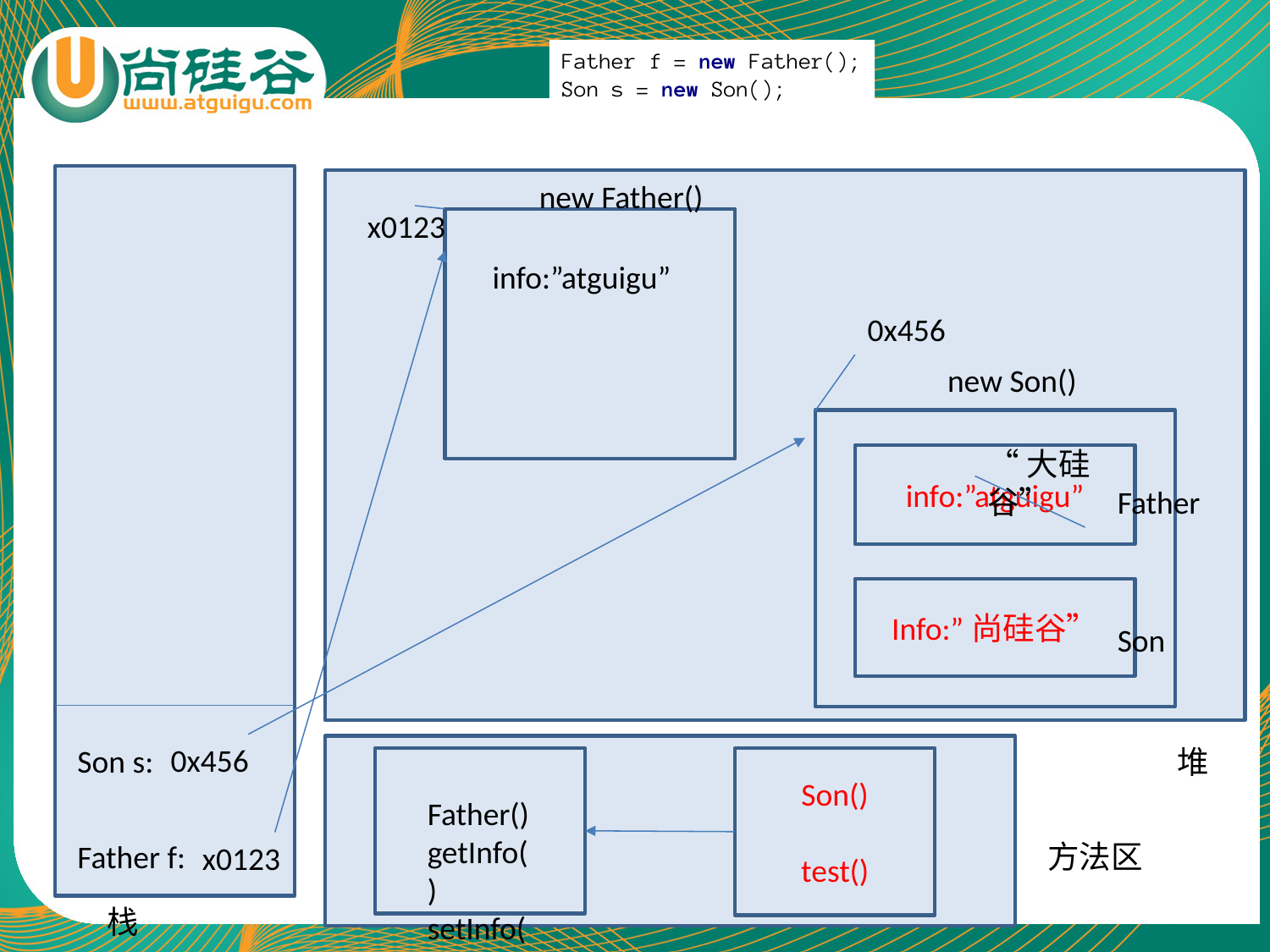

Father f = new Father();
Son s = new Son();

new Father()
x0123

info:”atguigu”
0x456
new Son()

“大硅谷”
info:”atguigu”
Father
Info:”尚硅谷”
Son
0x456
Son s:

堆

Son()

test()
Father()
getInfo()
setInfo()
Father f:
方法区
x0123
栈